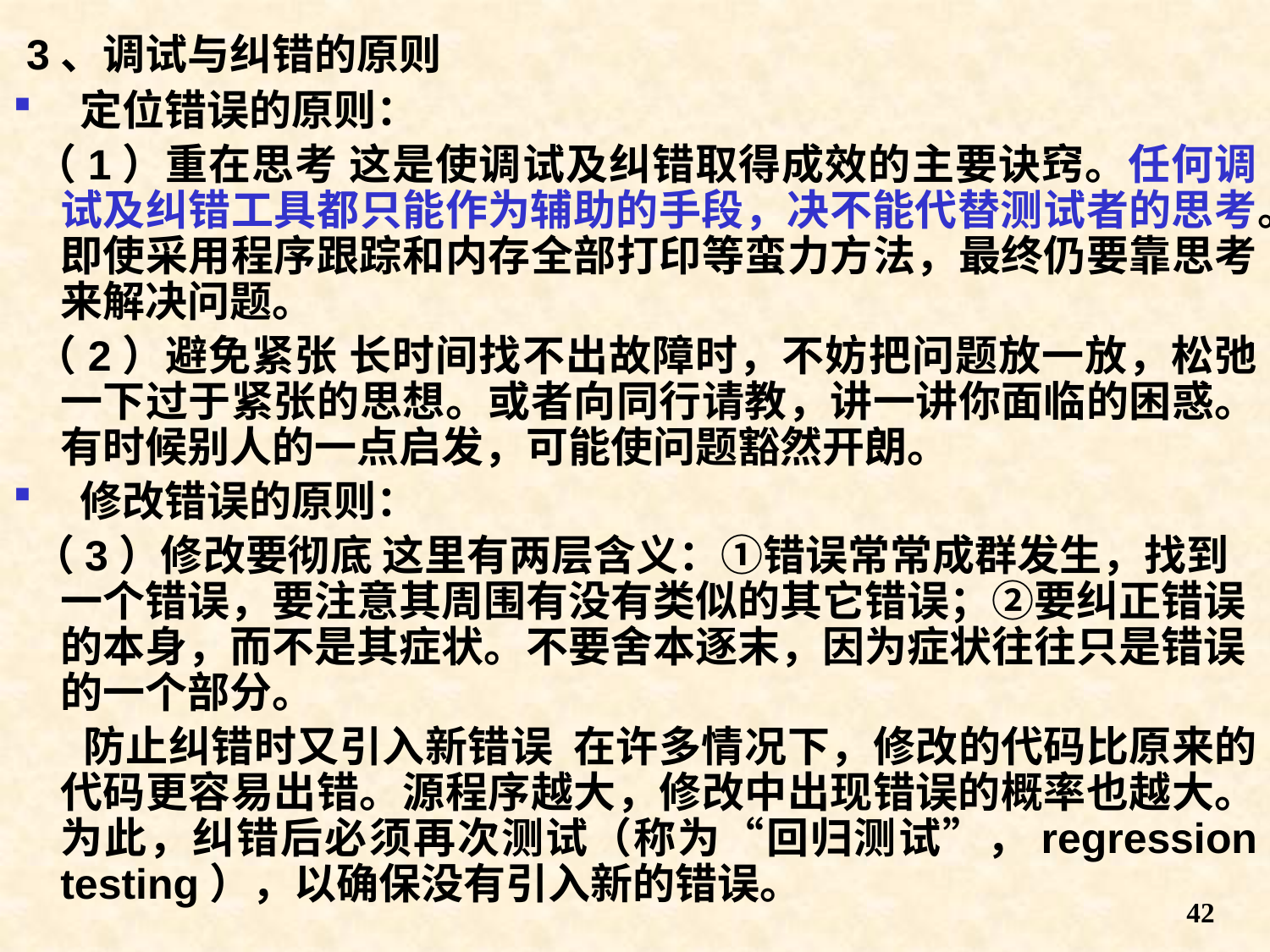

3、调试与纠错的原则
 定位错误的原则：
 （1）重在思考 这是使调试及纠错取得成效的主要诀窍。任何调试及纠错工具都只能作为辅助的手段，决不能代替测试者的思考。即使采用程序跟踪和内存全部打印等蛮力方法，最终仍要靠思考来解决问题。
 （2）避免紧张 长时间找不出故障时，不妨把问题放一放，松弛一下过于紧张的思想。或者向同行请教，讲一讲你面临的困惑。有时候别人的一点启发，可能使问题豁然开朗。
 修改错误的原则：
 （3）修改要彻底 这里有两层含义：①错误常常成群发生，找到一个错误，要注意其周围有没有类似的其它错误；②要纠正错误的本身，而不是其症状。不要舍本逐末，因为症状往往只是错误的一个部分。
      防止纠错时又引入新错误  在许多情况下，修改的代码比原来的代码更容易出错。源程序越大，修改中出现错误的概率也越大。为此，纠错后必须再次测试（称为“回归测试”，regression testing），以确保没有引入新的错误。
42